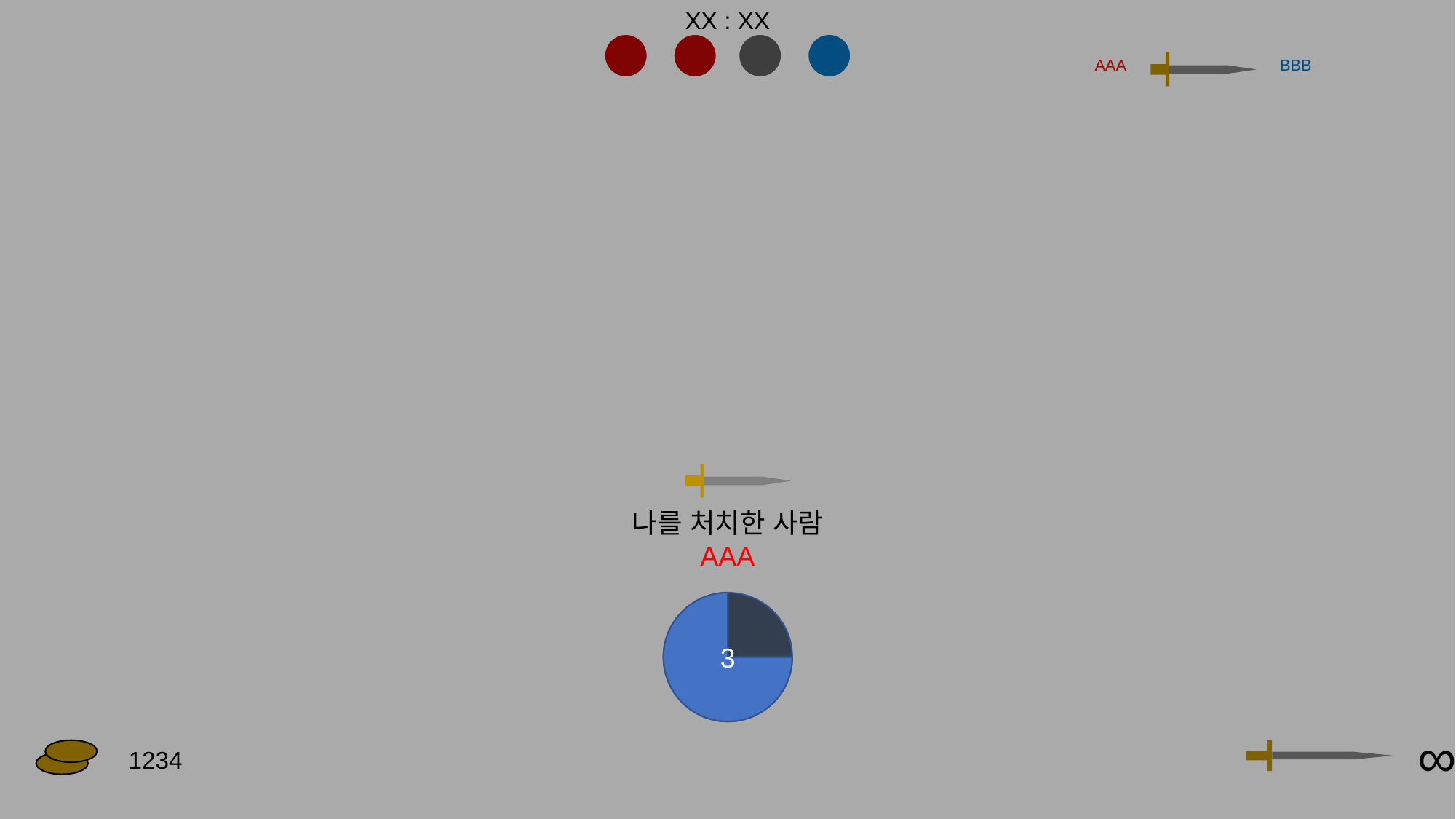

XX : XX

BBB
AAA

나를 처치한 사람
AAA
3

∞
1234